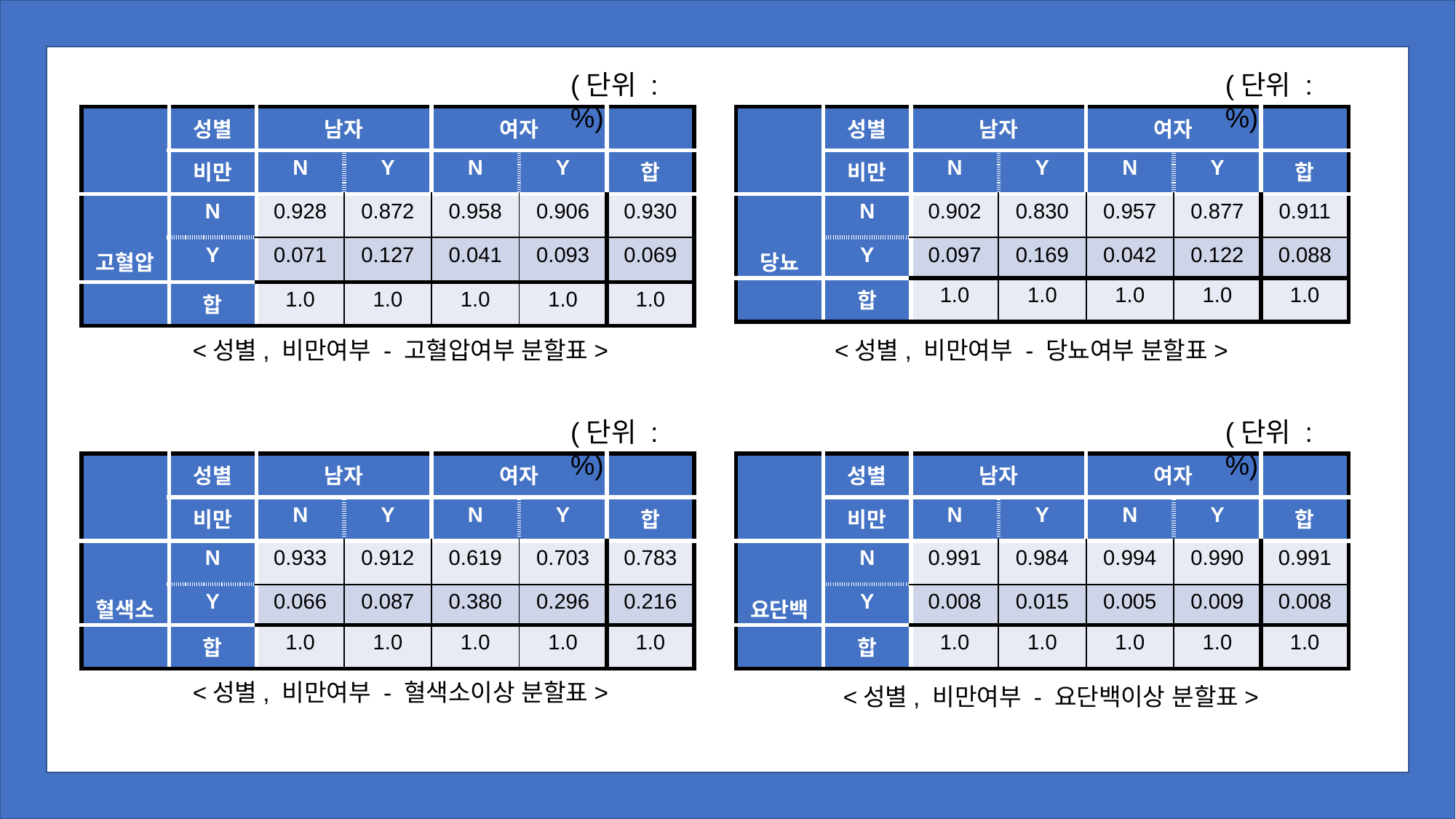

(단위 : %)
(단위 : %)
|  | 성별 | 남자 |  | 여자 |  |  |
| --- | --- | --- | --- | --- | --- | --- |
|  | 비만 | N | Y | N | Y | 합 |
| 당뇨 | N | 0.902 | 0.830 | 0.957 | 0.877 | 0.911 |
|  | Y | 0.097 | 0.169 | 0.042 | 0.122 | 0.088 |
|  | 합 | 1.0 | 1.0 | 1.0 | 1.0 | 1.0 |
|  | 성별 | 남자 |  | 여자 |  |  |
| --- | --- | --- | --- | --- | --- | --- |
|  | 비만 | N | Y | N | Y | 합 |
| 고혈압 | N | 0.928 | 0.872 | 0.958 | 0.906 | 0.930 |
|  | Y | 0.071 | 0.127 | 0.041 | 0.093 | 0.069 |
|  | 합 | 1.0 | 1.0 | 1.0 | 1.0 | 1.0 |
<성별, 비만여부 - 고혈압여부 분할표>
<성별, 비만여부 - 당뇨여부 분할표>
(단위 : %)
(단위 : %)
|  | 성별 | 남자 |  | 여자 |  |  |
| --- | --- | --- | --- | --- | --- | --- |
|  | 비만 | N | Y | N | Y | 합 |
| 혈색소 | N | 0.933 | 0.912 | 0.619 | 0.703 | 0.783 |
|  | Y | 0.066 | 0.087 | 0.380 | 0.296 | 0.216 |
|  | 합 | 1.0 | 1.0 | 1.0 | 1.0 | 1.0 |
|  | 성별 | 남자 |  | 여자 |  |  |
| --- | --- | --- | --- | --- | --- | --- |
|  | 비만 | N | Y | N | Y | 합 |
| 요단백 | N | 0.991 | 0.984 | 0.994 | 0.990 | 0.991 |
|  | Y | 0.008 | 0.015 | 0.005 | 0.009 | 0.008 |
|  | 합 | 1.0 | 1.0 | 1.0 | 1.0 | 1.0 |
<성별, 비만여부 - 혈색소이상 분할표>
<성별, 비만여부 - 요단백이상 분할표>